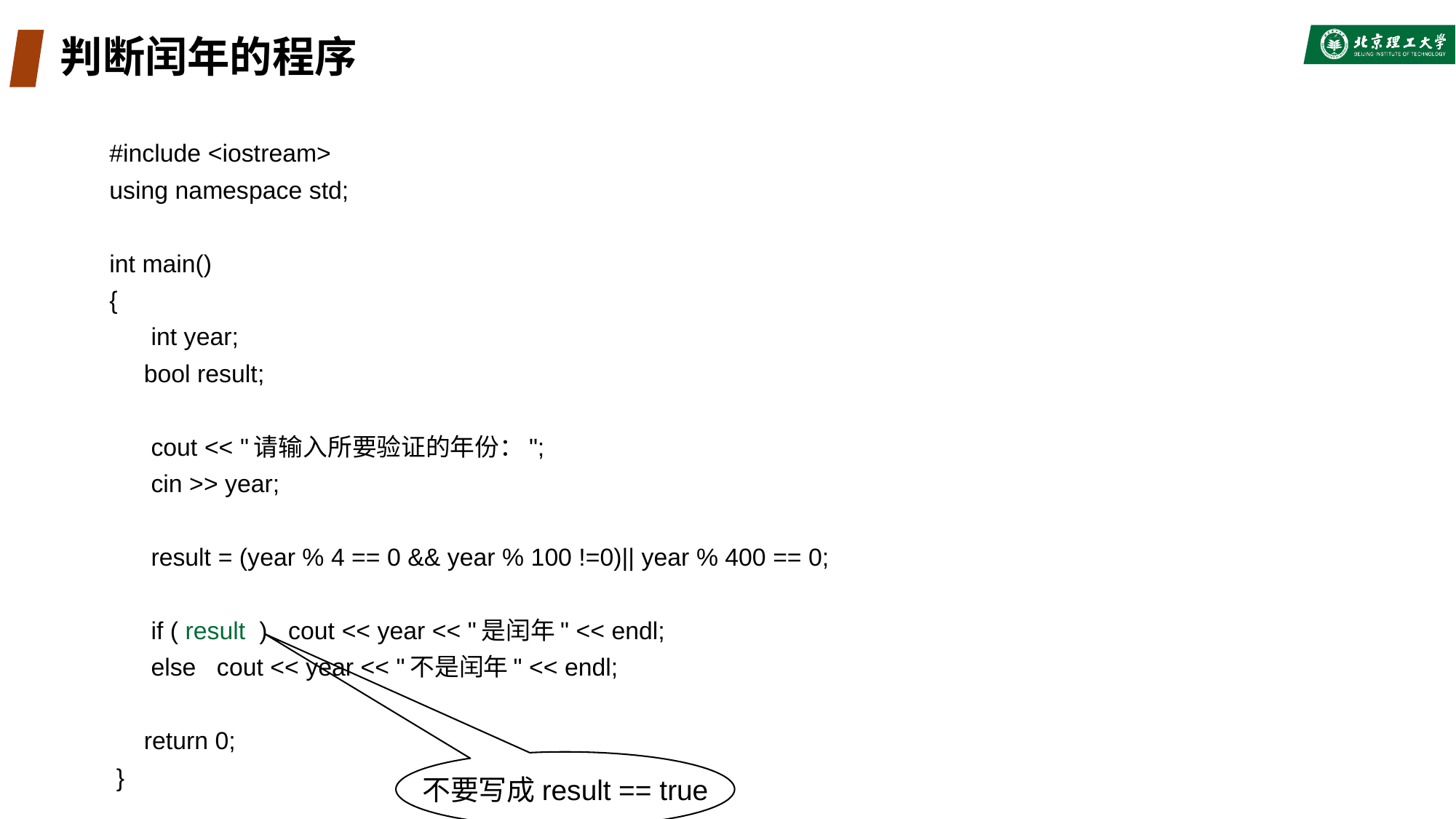

# 判断闰年的程序
#include <iostream>
using namespace std;

int main()
{
      int year;
     bool result;

      cout << "请输入所要验证的年份：";
      cin >> year;

      result = (year % 4 == 0 && year % 100 !=0)|| year % 400 == 0;

      if ( result  )   cout << year << "是闰年" << endl;
      else   cout << year << "不是闰年" << endl;

     return 0;
 }
不要写成result == true